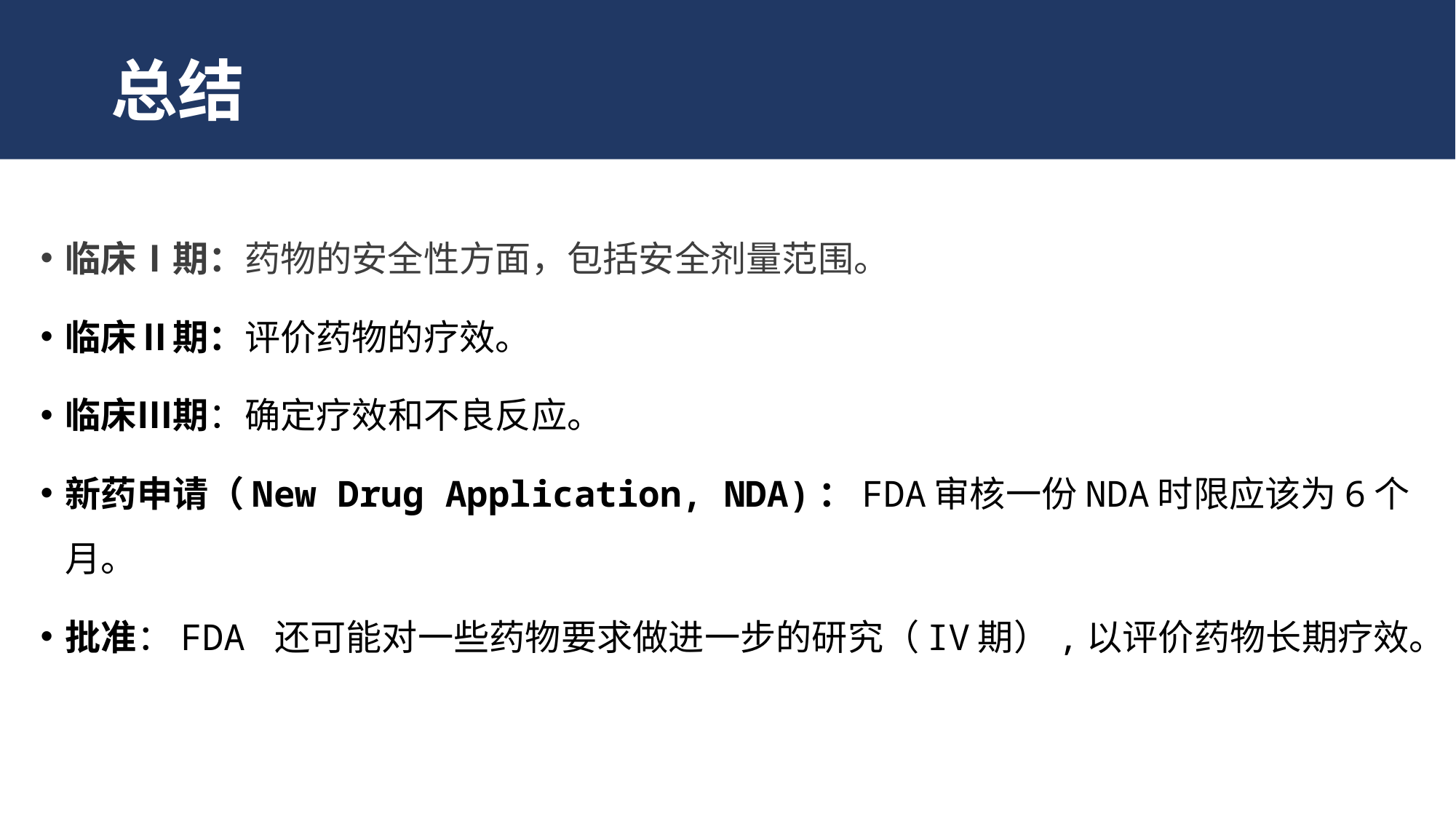

# 总结
临床Ⅰ期：药物的安全性方面，包括安全剂量范围。
临床Ⅱ期：评价药物的疗效。
临床Ⅲ期：确定疗效和不良反应。
新药申请（New Drug Application, NDA)：FDA审核一份NDA时限应该为6个月。
批准：FDA 还可能对一些药物要求做进一步的研究（IV期）,以评价药物长期疗效。